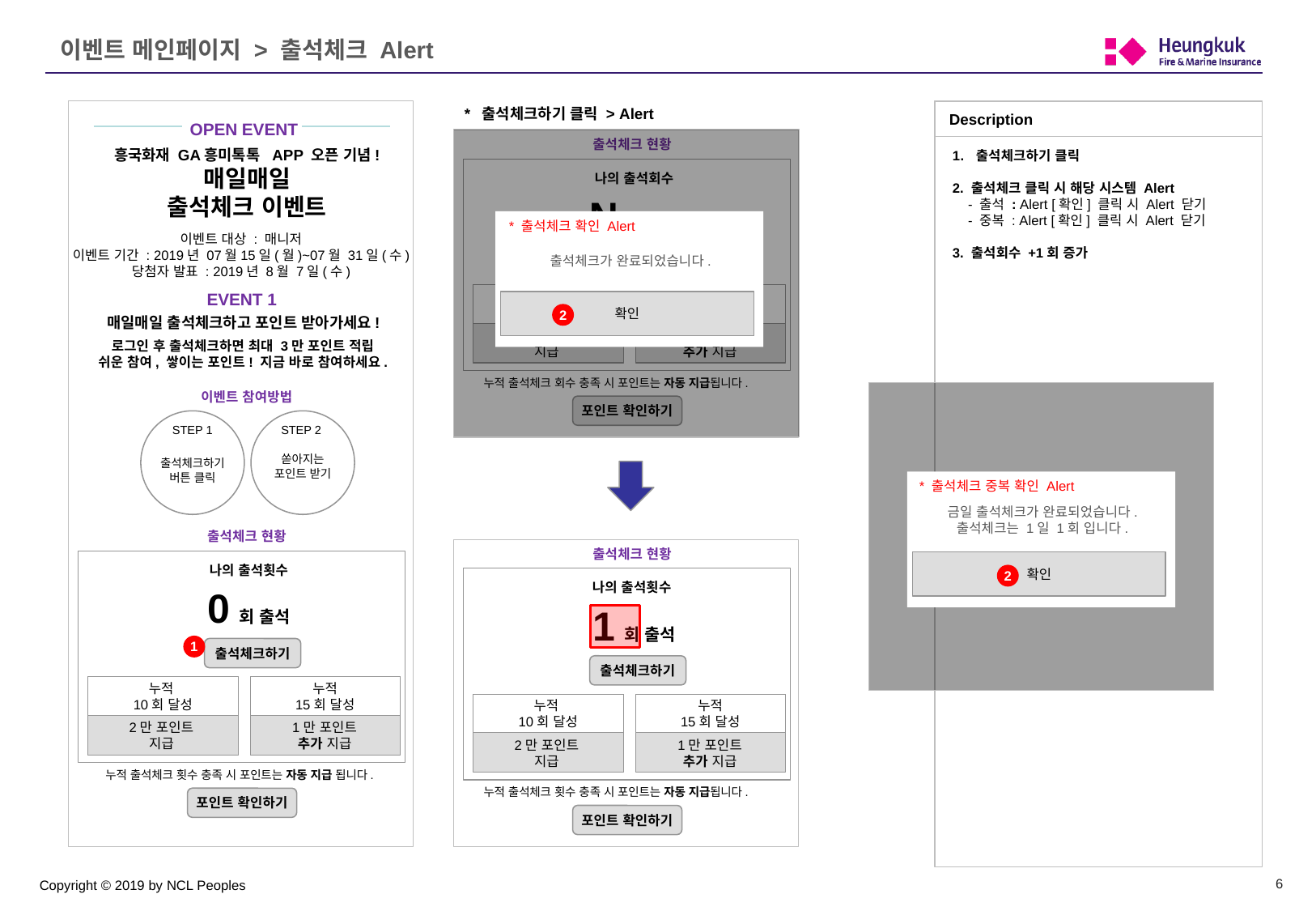

# 이벤트 메인페이지 > 출석체크 Alert
*  출석체크하기 클릭 > Alert

Description
OPEN EVENT

출석체크 현황
흥국화재 GA흥미톡톡  APP 오픈 기념!
매일매일
출석체크 이벤트
  출석체크하기 클릭

2. 출석체크 클릭 시 해당 시스템 Alert
    - 출석 : Alert [확인] 클릭 시 Alert 닫기
    - 중복 : Alert [확인] 클릭 시 Alert 닫기
3. 출석회수 +1회 증가

나의 출석회수
N회 출석

* 출석체크 확인 Alert
출석체크가 완료되었습니다.
확인
2
이벤트 대상 : 매니저
이벤트 기간 : 2019년 07월15일(월)~07월 31일(수)
당첨자 발표 : 2019년 8월 7일(수)
1
출석체크하기
EVENT 1
누적
10회 달성
누적
15회 달성

1만 포인트
추가 지급
2만 포인트
지급
매일매일 출석체크하고 포인트 받아가세요!
로그인 후 출석체크하면 최대 3만 포인트 적립
쉬운 참여, 쌓이는 포인트! 지금 바로 참여하세요.
누적 출석체크 회수 충족 시 포인트는 자동 지급됩니다.
이벤트 참여방법

포인트 확인하기

STEP 1
STEP 2
쏟아지는
포인트 받기
출석체크하기
버튼 클릭

* 출석체크 중복 확인 Alert
금일 출석체크가 완료되었습니다.
출석체크는 1일 1회 입니다.
출석체크 현황

출석체크 현황

확인
나의 출석횟수
2

나의 출석횟수
0회 출석
1회 출석

1
출석체크하기
출석체크하기
누적
10회 달성
누적
15회 달성

1만 포인트
추가 지급
2만 포인트
지급
누적
10회 달성
누적
15회 달성

1만 포인트
추가 지급
2만 포인트
지급
누적 출석체크 횟수 충족 시 포인트는 자동 지급 됩니다.
누적 출석체크 횟수 충족 시 포인트는 자동 지급됩니다.
포인트 확인하기
포인트 확인하기